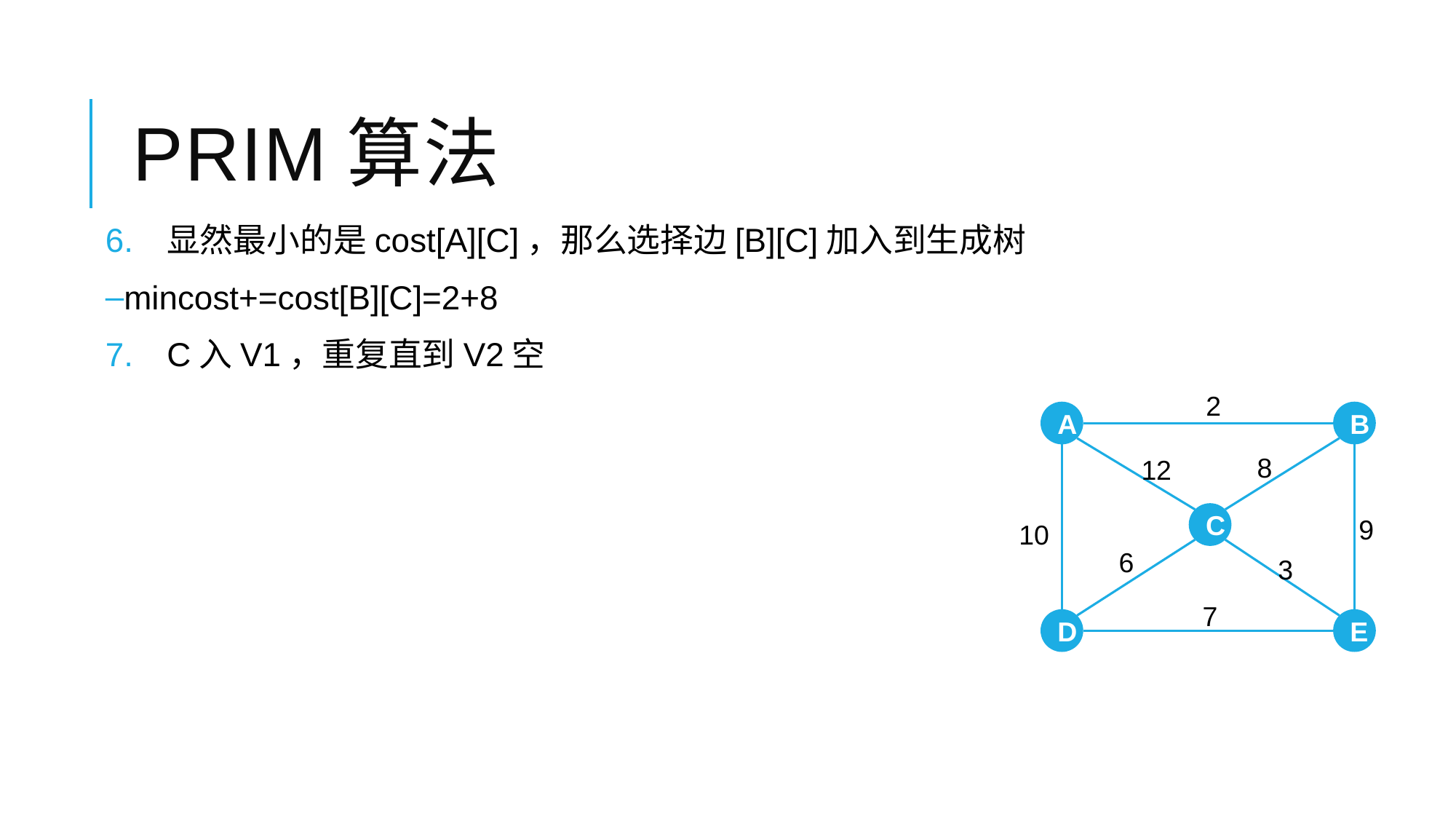

# Prim算法
显然最小的是cost[A][C]，那么选择边[B][C]加入到生成树
mincost+=cost[B][C]=2+8
C入V1，重复直到V2空
2
A
B
8
12
C
9
10
6
3
7
D
E